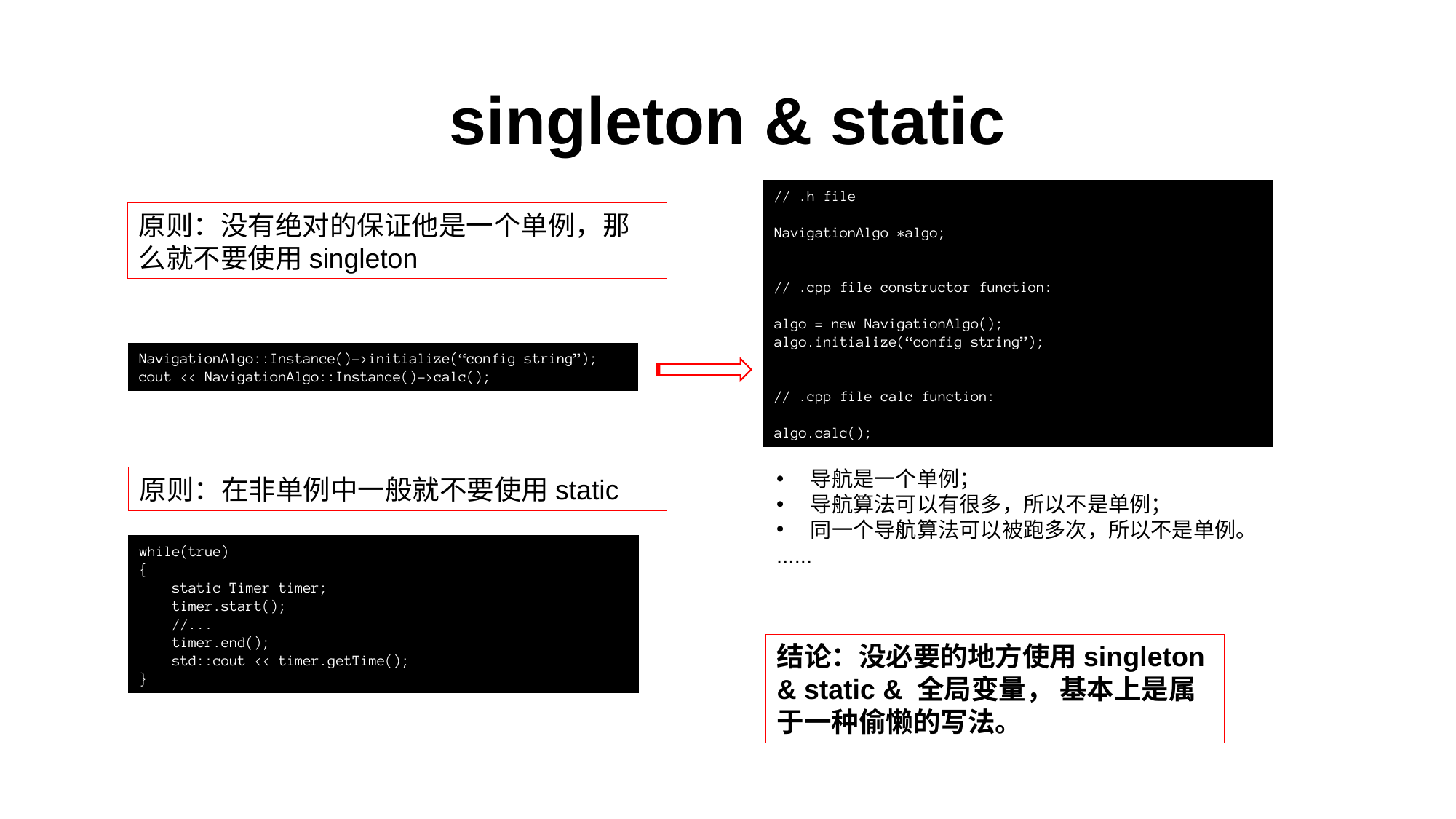

# singleton & static
// .h file

NavigationAlgo *algo;

// .cpp file constructor function:

algo = new NavigationAlgo();
algo.initialize(“config string”);

// .cpp file calc function:

algo.calc();
原则：没有绝对的保证他是一个单例，那么就不要使用singleton
NavigationAlgo::Instance()->initialize(“config string”);
cout << NavigationAlgo::Instance()->calc();

导航是一个单例；
导航算法可以有很多，所以不是单例；
同一个导航算法可以被跑多次，所以不是单例。
......
原则：在非单例中一般就不要使用static
while(true)
{
    static Timer timer;
    timer.start();
    //...
    timer.end();
    std::cout << timer.getTime();
}
结论：没必要的地方使用singleton & static & 全局变量， 基本上是属于一种偷懒的写法。